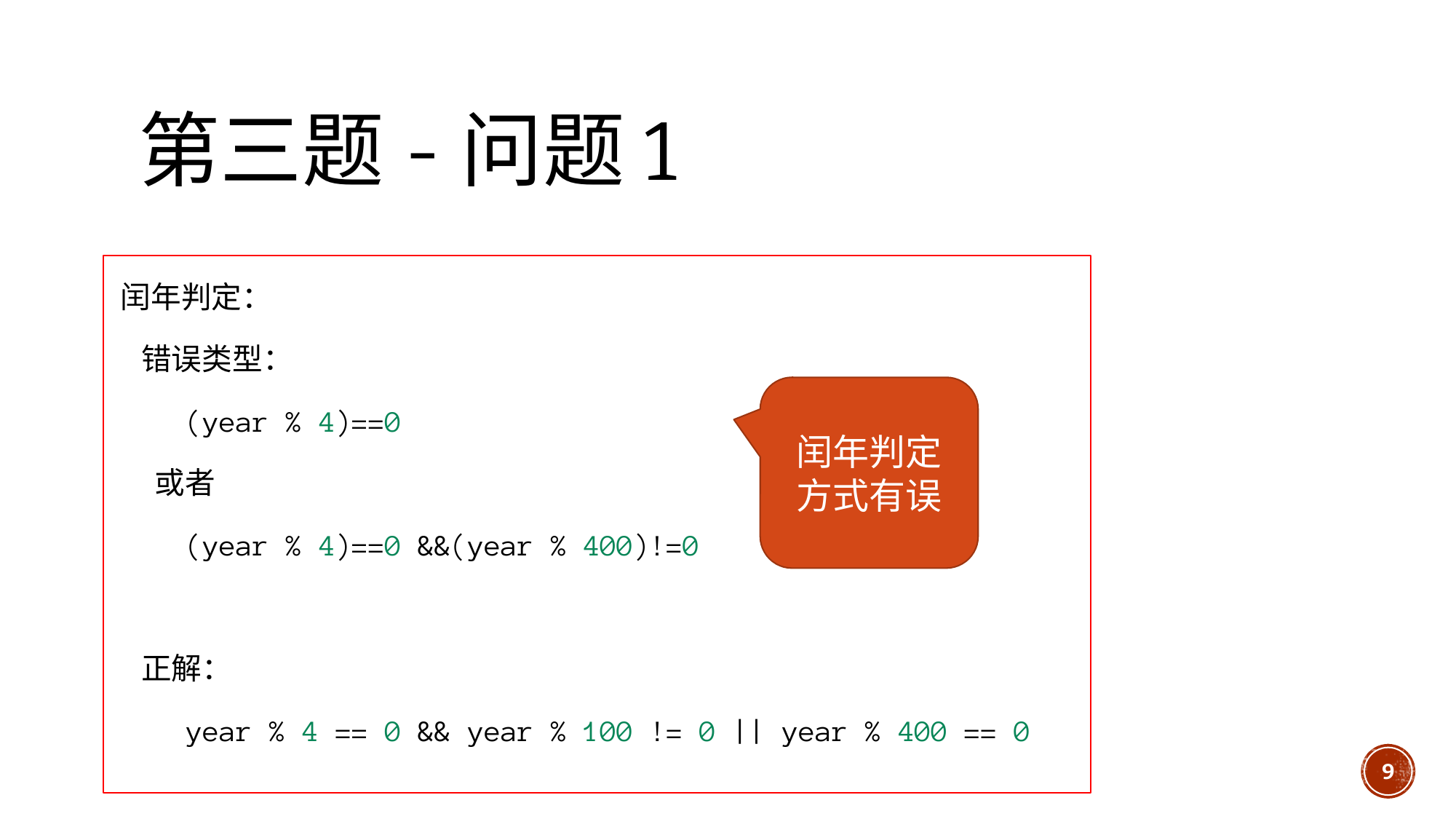

# 第三题-问题1

闰年判定：
  错误类型：
    (year % 4)==0
    或者
    (year % 4)==0 &&(year % 400)!=0

  正解：
    year % 4 == 0 && year % 100 != 0 || year % 400 == 0

闰年判定方式有误
9